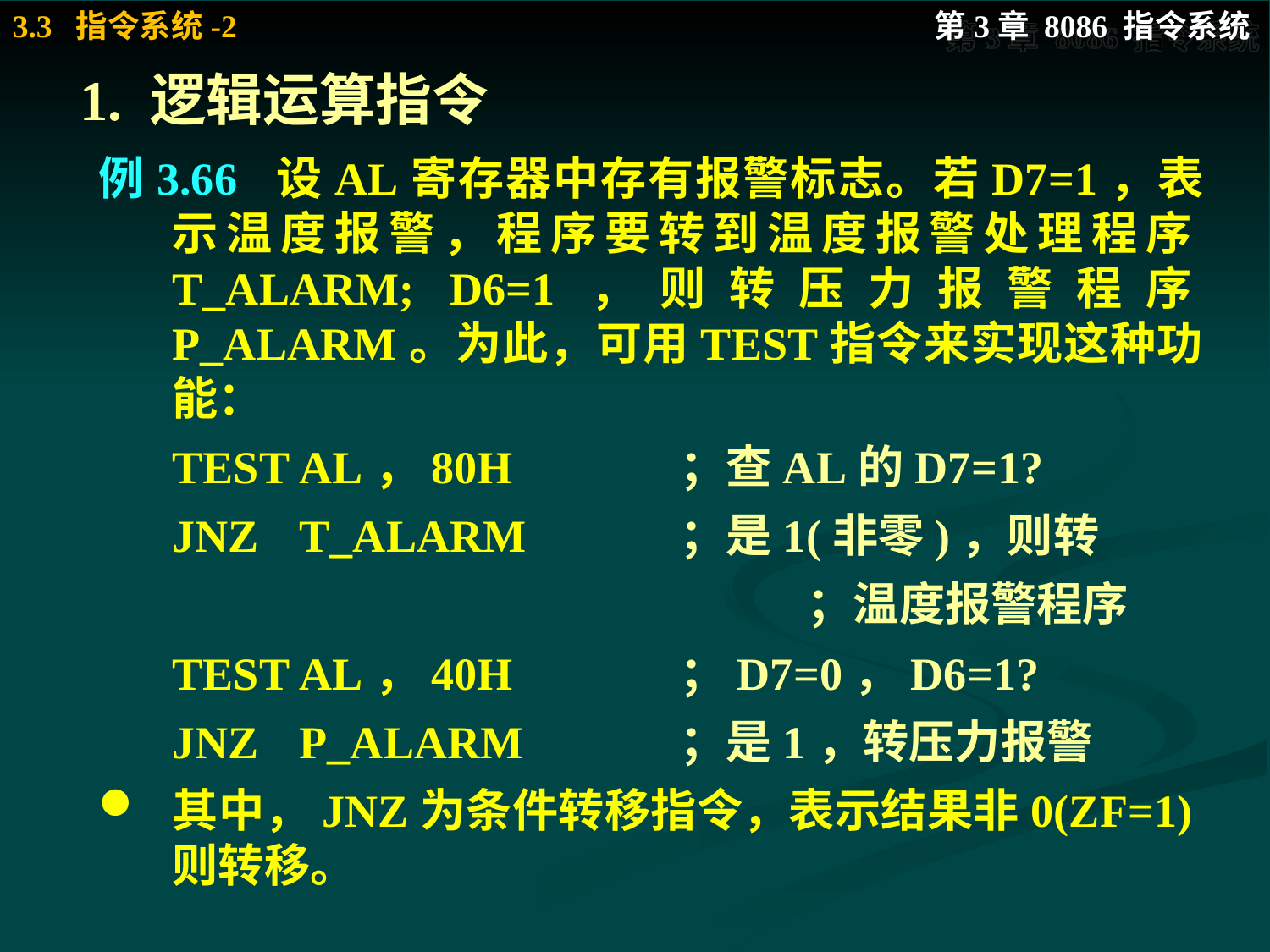

# 1. 逻辑运算指令
例3.66  设AL寄存器中存有报警标志。若D7=1，表示温度报警，程序要转到温度报警处理程序T_ALARM; D6=1，则转压力报警程序P_ALARM。为此，可用TEST指令来实现这种功能：
	TEST	AL，80H		；查AL的D7=1?
	JNZ	T_ALARM		；是1(非零)，则转
						；温度报警程序
	TEST	AL，40H		；D7=0，D6=1?
	JNZ	P_ALARM		；是1，转压力报警
其中，JNZ为条件转移指令，表示结果非0(ZF=1)则转移。